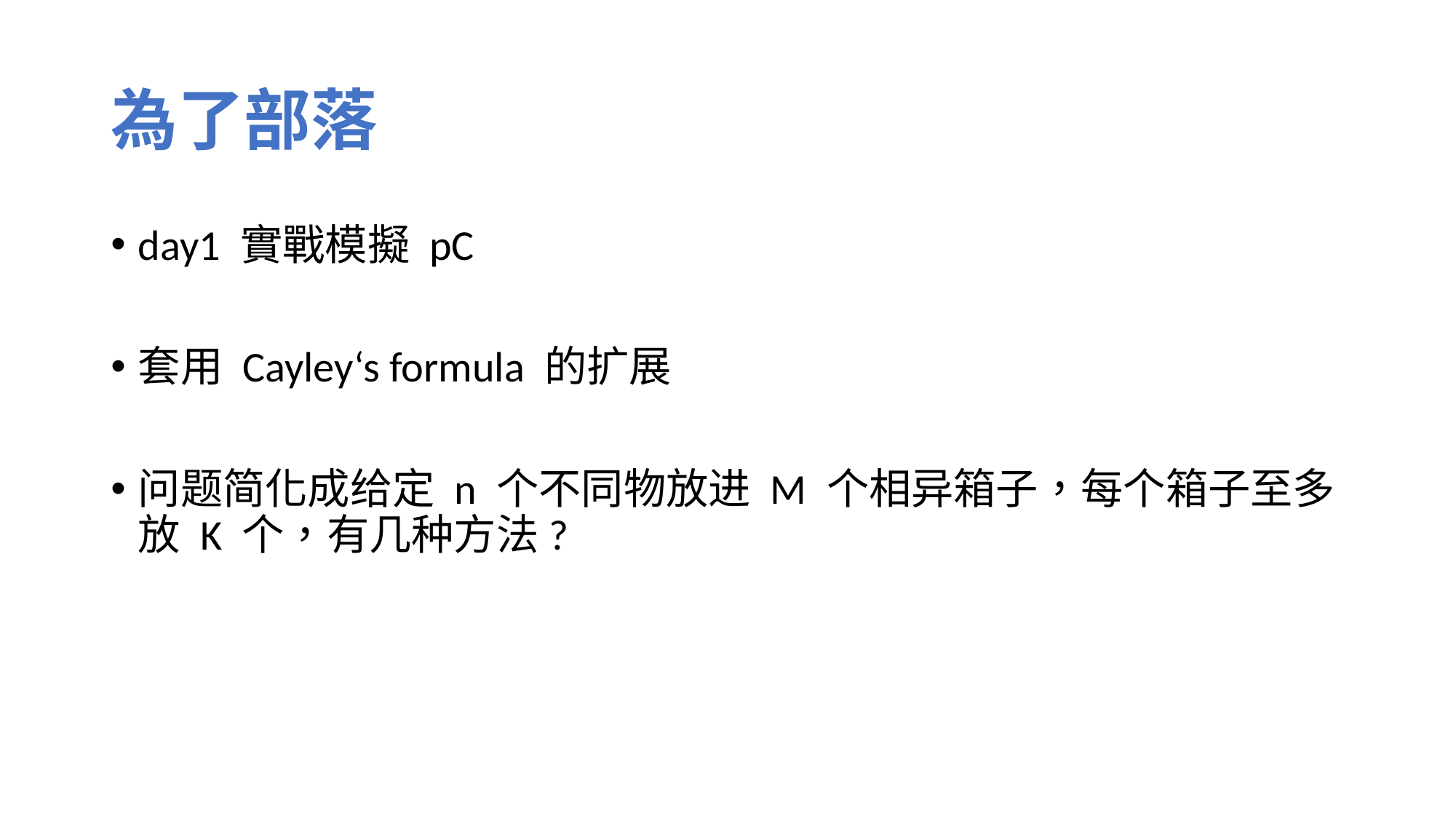

# 為了部落
day1 實戰模擬 pC

套用 Cayley‘s formula 的扩展

问题简化成给定 n 个不同物放进 M 个相异箱子，每个箱子至多放 K 个，有几种方法?